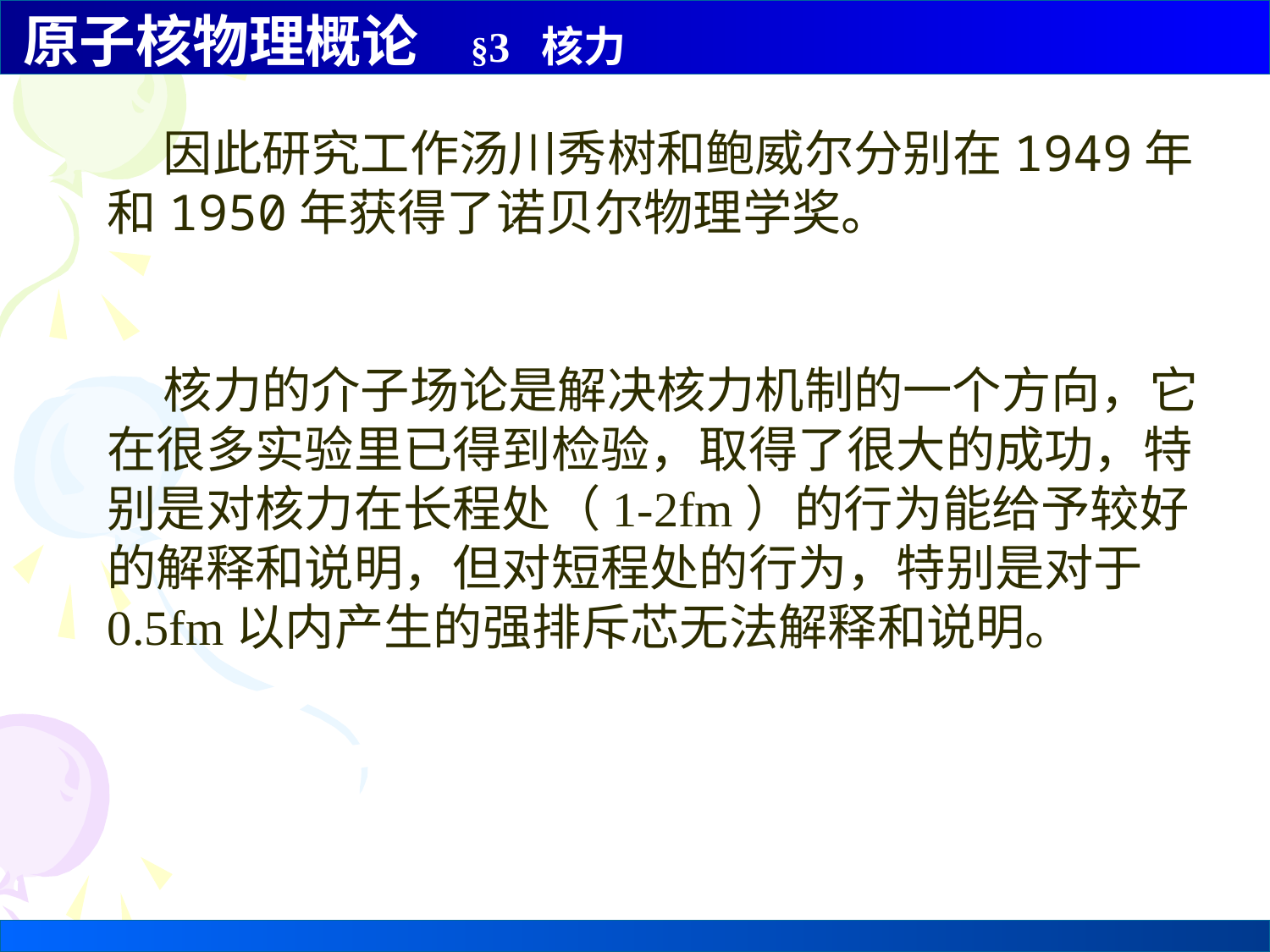

因此研究工作汤川秀树和鲍威尔分别在1949年和1950年获得了诺贝尔物理学奖。

    核力的介子场论是解决核力机制的一个方向，它在很多实验里已得到检验，取得了很大的成功，特别是对核力在长程处（1-2fm）的行为能给予较好的解释和说明，但对短程处的行为，特别是对于0.5fm以内产生的强排斥芯无法解释和说明。